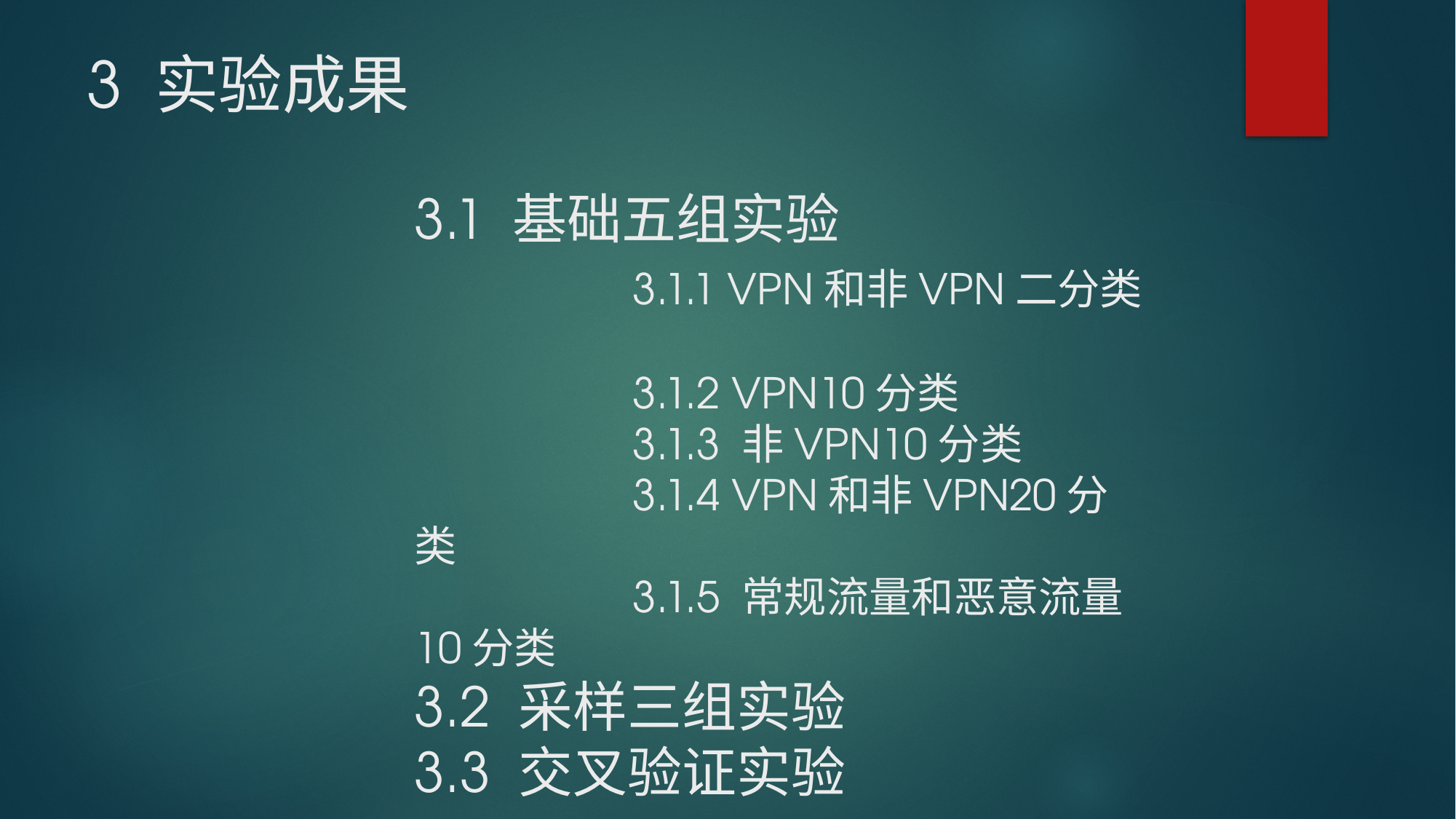

3 实验成果
3.1 基础五组实验
		3.1.1 VPN和非VPN二分类
		3.1.2 VPN10分类
		3.1.3 非VPN10分类
		3.1.4 VPN和非VPN20分类
		3.1.5 常规流量和恶意流量10分类
3.2 采样三组实验
3.3 交叉验证实验